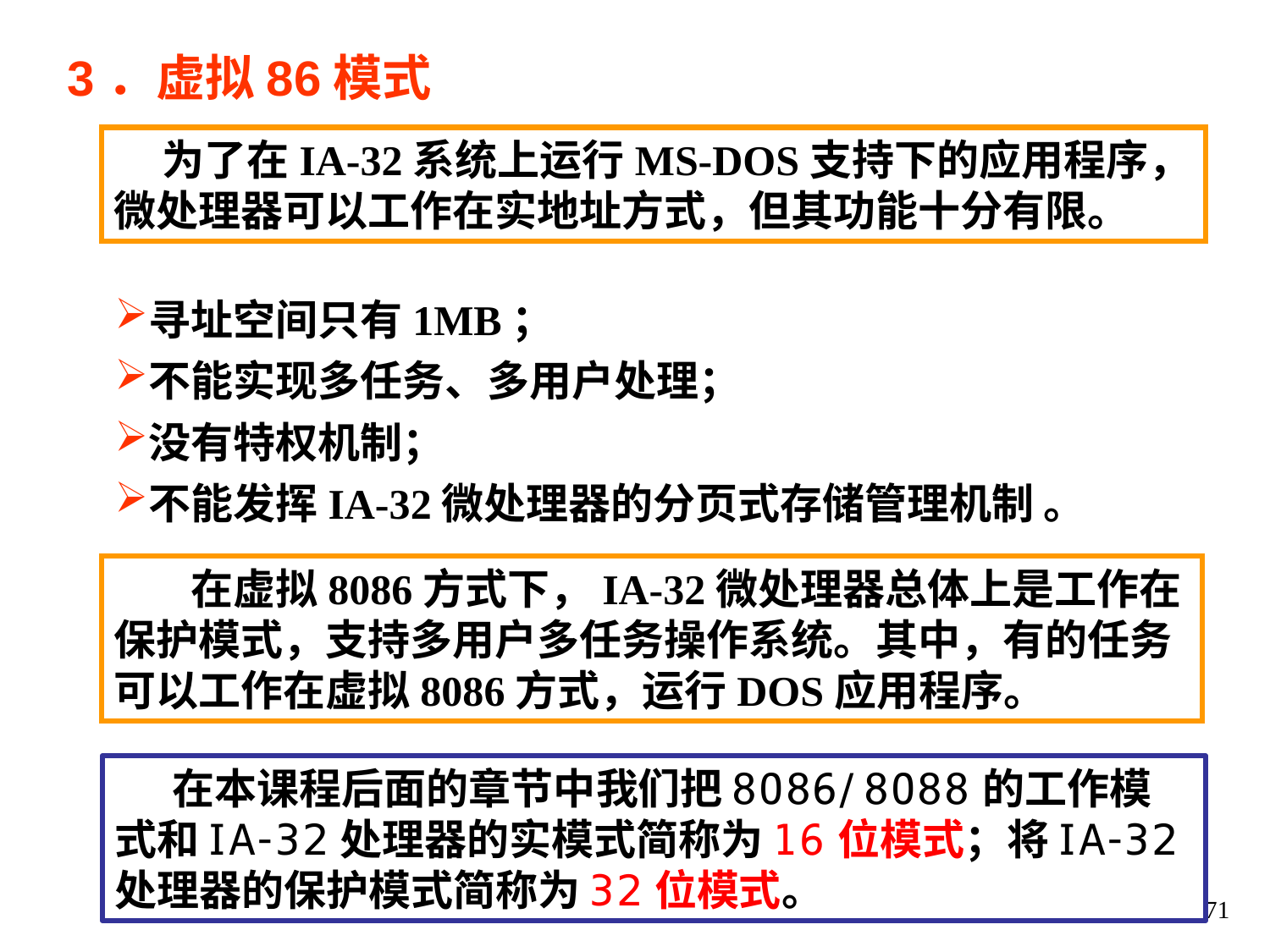

3．虚拟86模式
    为了在IA-32系统上运行MS-DOS支持下的应用程序，微处理器可以工作在实地址方式，但其功能十分有限。
寻址空间只有1MB；
不能实现多任务、多用户处理；
没有特权机制；
不能发挥IA-32微处理器的分页式存储管理机制 。
       在虚拟8086方式下，IA-32微处理器总体上是工作在保护模式，支持多用户多任务操作系统。其中，有的任务可以工作在虚拟8086方式，运行DOS应用程序。
     在本课程后面的章节中我们把8086/8088的工作模式和IA-32处理器的实模式简称为16位模式；将IA-32处理器的保护模式简称为32位模式。
71